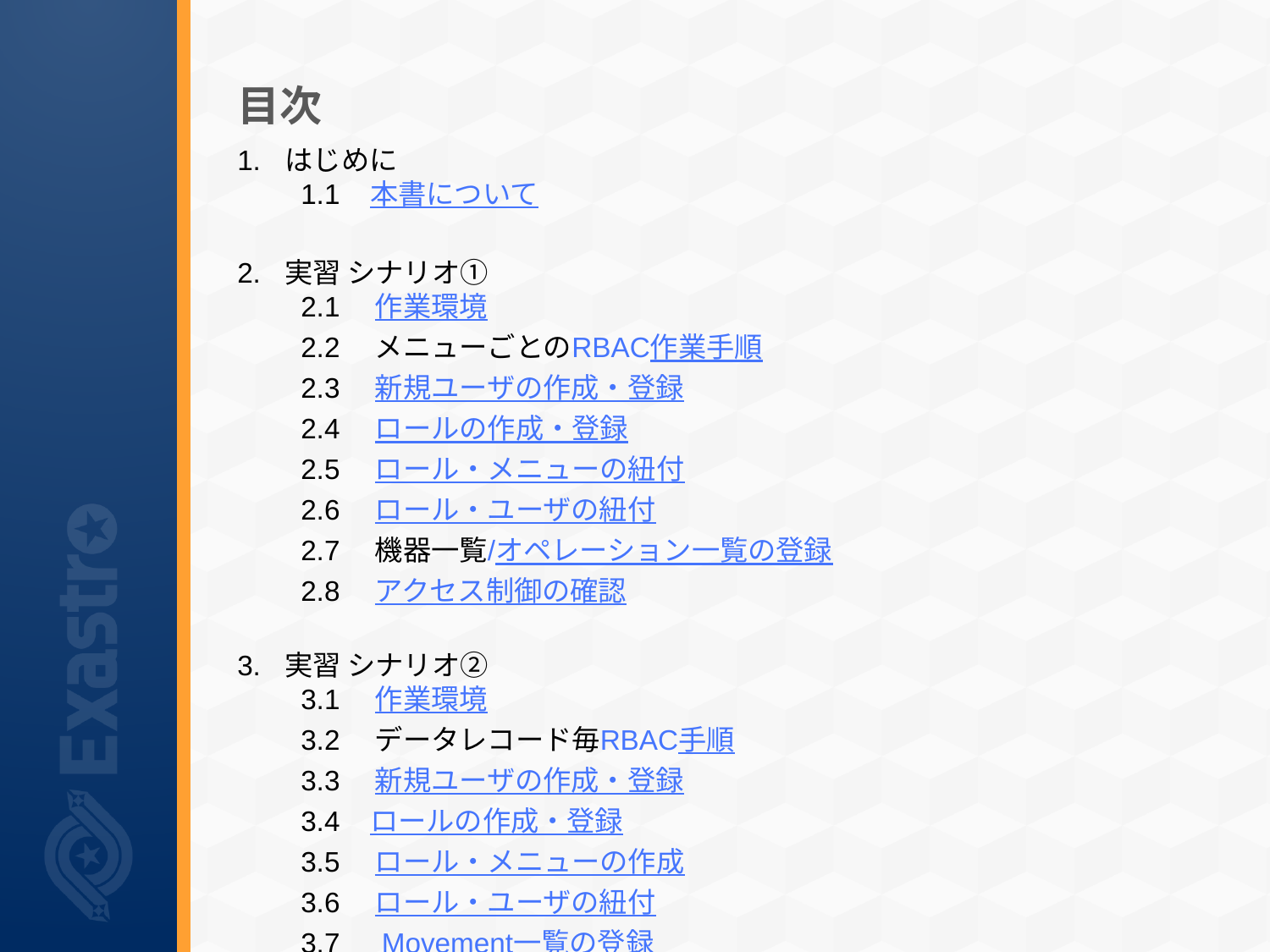

# 目次

はじめに
1.1   本書について

実習 シナリオ①
2.1　作業環境
2.2　メニューごとのRBAC作業手順
2.3　新規ユーザの作成・登録
2.4　ロールの作成・登録
2.5　ロール・メニューの紐付
2.6　ロール・ユーザの紐付
2.7　機器一覧/オペレーション一覧の登録
2.8　アクセス制御の確認

実習 シナリオ②
3.1　作業環境
3.2　データレコード毎RBAC手順
3.3　新規ユーザの作成・登録
3.4   ロールの作成・登録
3.5　ロール・メニューの作成
3.6　ロール・ユーザの紐付
3.7　Movement一覧の登録
3.8　アクセス制御の確認